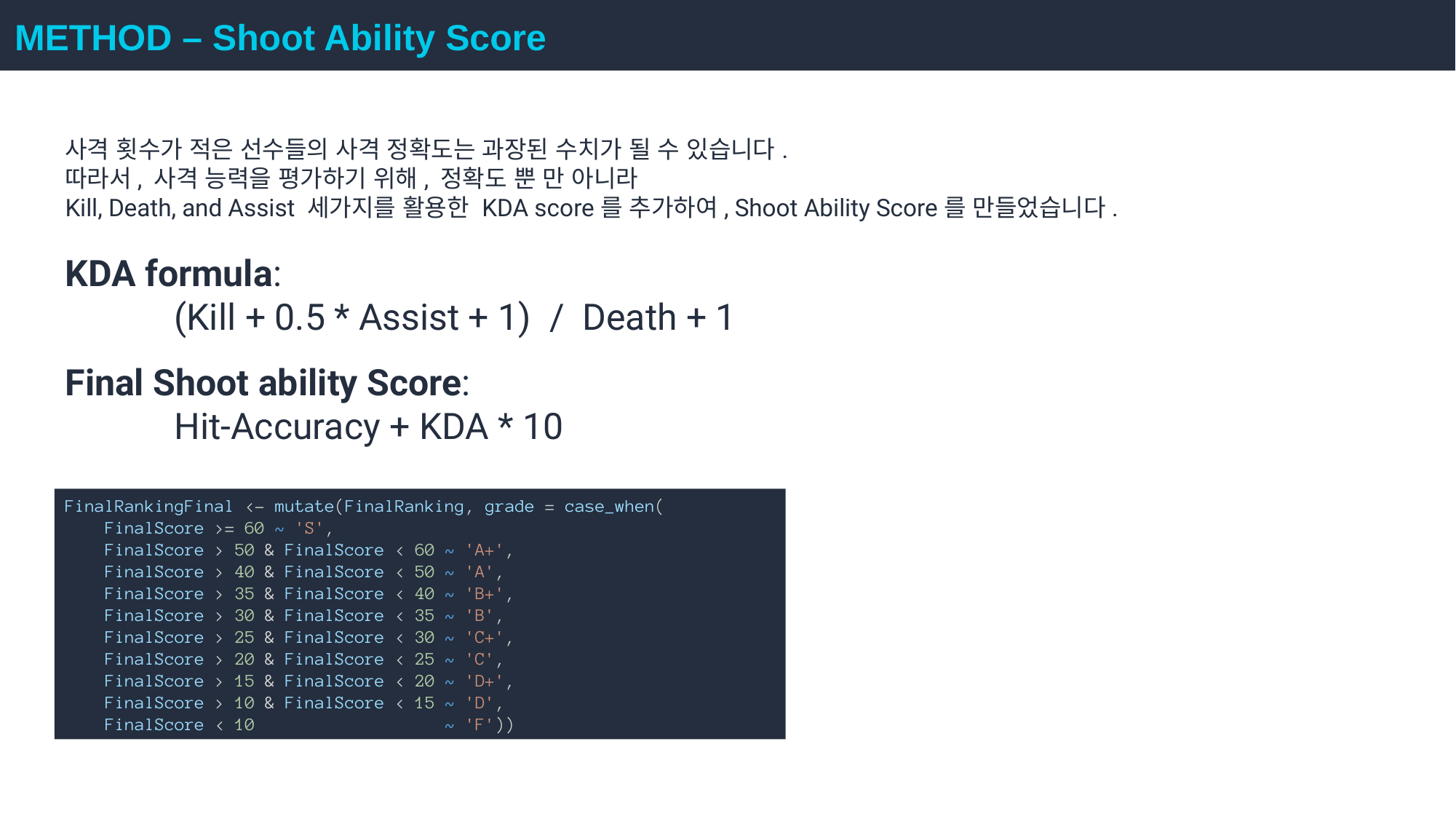

METHOD – Shoot Ability Score
사격 횟수가 적은 선수들의 사격 정확도는 과장된 수치가 될 수 있습니다.
따라서, 사격 능력을 평가하기 위해, 정확도 뿐 만 아니라
Kill, Death, and Assist 세가지를 활용한 KDA score를 추가하여, Shoot Ability Score를 만들었습니다.

KDA formula:
	(Kill + 0.5 * Assist + 1)  /  Death + 1

Final Shoot ability Score:
	Hit-Accuracy + KDA * 10

FinalRankingFinal <- mutate(FinalRanking, grade = case_when(
    FinalScore >= 60 ~ 'S',
    FinalScore > 50 & FinalScore < 60 ~ 'A+',
    FinalScore > 40 & FinalScore < 50 ~ 'A',
    FinalScore > 35 & FinalScore < 40 ~ 'B+',
    FinalScore > 30 & FinalScore < 35 ~ 'B',
    FinalScore > 25 & FinalScore < 30 ~ 'C+',
    FinalScore > 20 & FinalScore < 25 ~ 'C',
    FinalScore > 15 & FinalScore < 20 ~ 'D+',
    FinalScore > 10 & FinalScore < 15 ~ 'D',
    FinalScore < 10                   ~ 'F'))